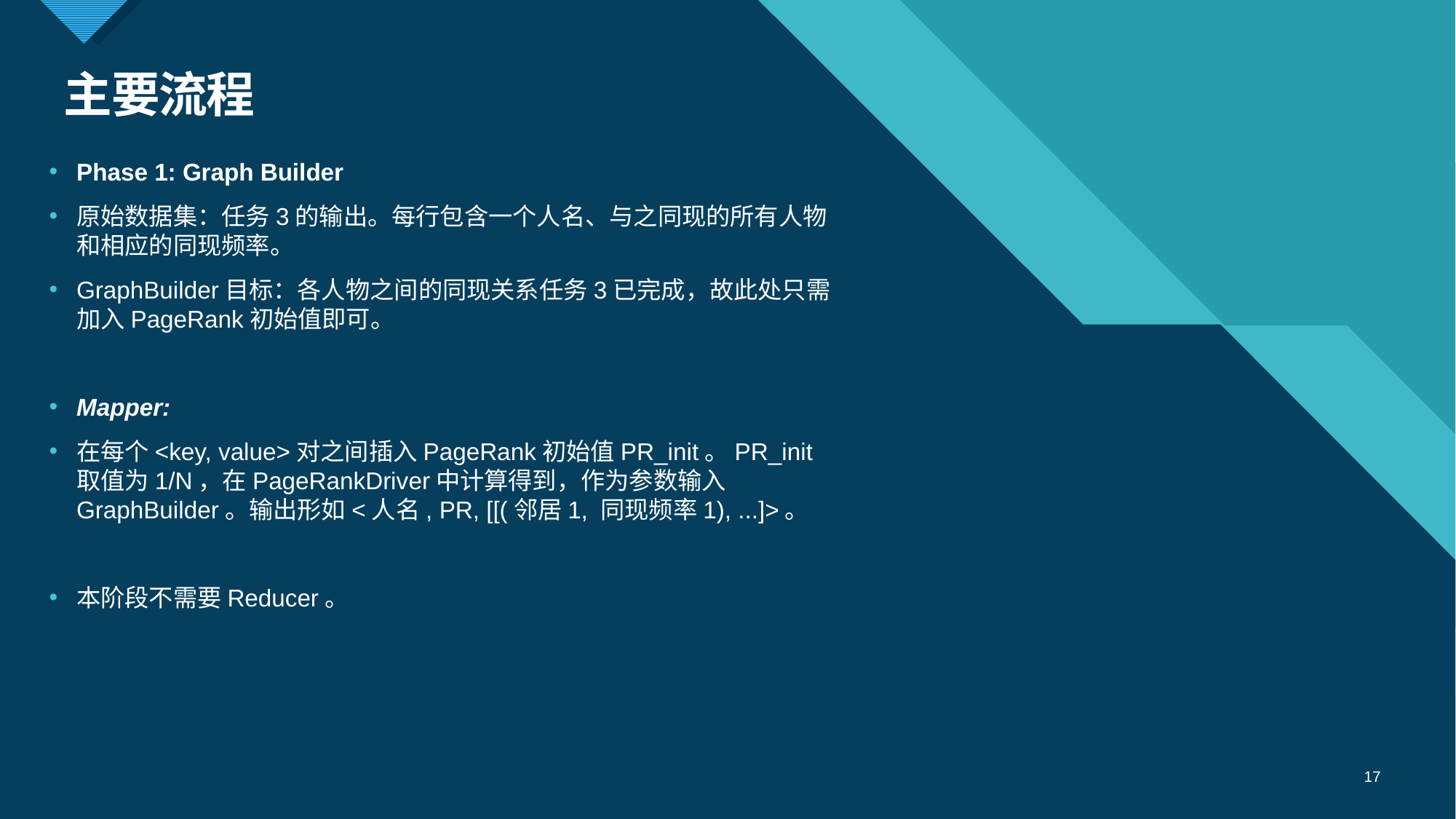

# 主要流程
Phase 1: Graph Builder
原始数据集：任务3的输出。每行包含一个人名、与之同现的所有人物和相应的同现频率。
GraphBuilder目标：各人物之间的同现关系任务3已完成，故此处只需加入PageRank初始值即可。

Mapper:
在每个<key, value>对之间插入PageRank初始值PR_init。PR_init取值为1/N，在PageRankDriver中计算得到，作为参数输入GraphBuilder。输出形如<人名, PR, [[(邻居1, 同现频率1), ...]>。

本阶段不需要Reducer。

17